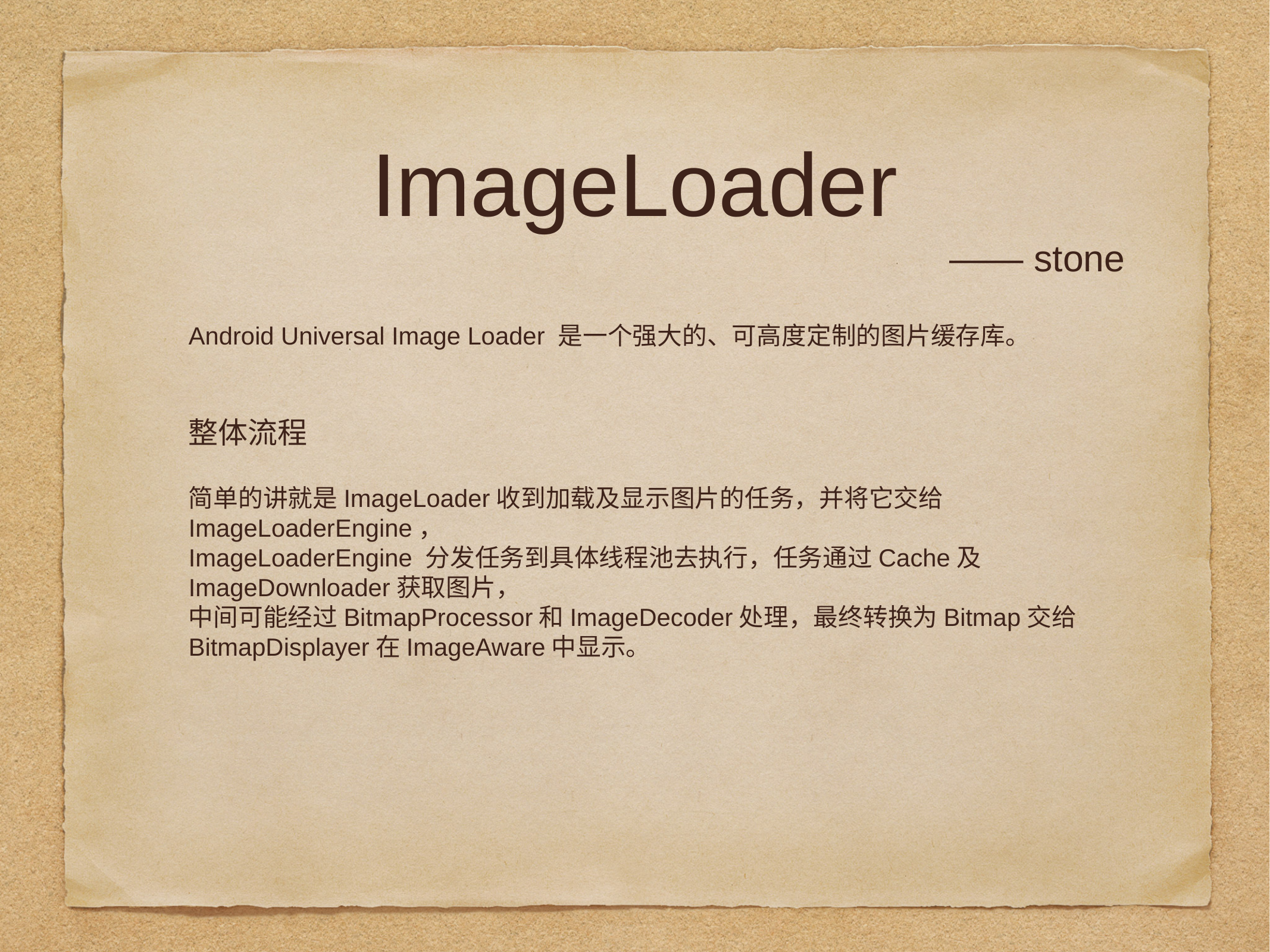

# ImageLoader
                                                             —— stone
Android Universal Image Loader 是一个强大的、可高度定制的图片缓存库。
整体流程

简单的讲就是ImageLoader收到加载及显示图片的任务，并将它交给ImageLoaderEngine，
ImageLoaderEngine 分发任务到具体线程池去执行，任务通过Cache及ImageDownloader获取图片，
中间可能经过BitmapProcessor和ImageDecoder处理，最终转换为Bitmap交给BitmapDisplayer在ImageAware中显示。